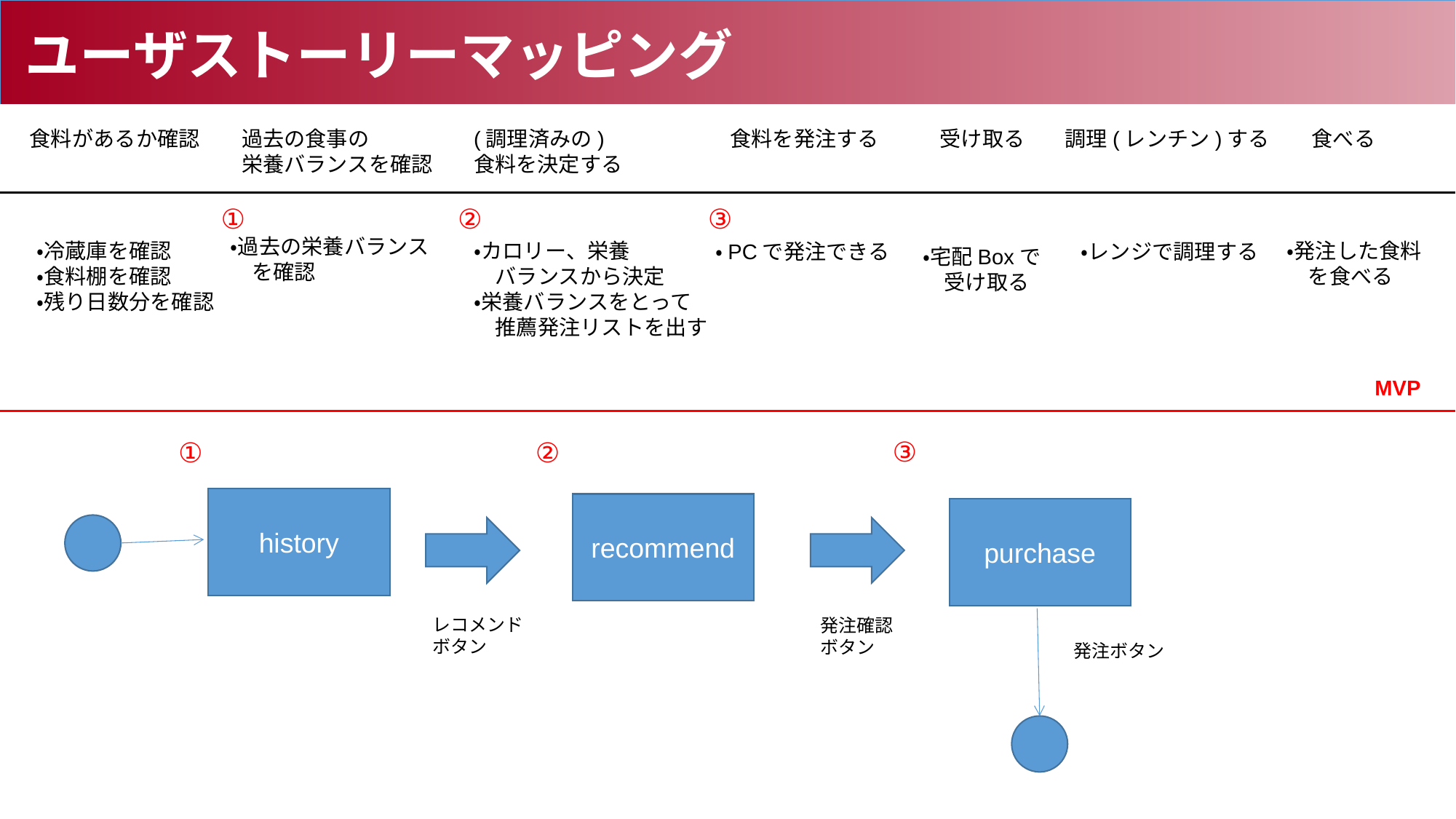

ユーザストーリーマッピング
受け取る
調理(レンチン)する
食べる
(調理済みの)
食料を決定する
食料を発注する
食料があるか確認
過去の食事の
栄養バランスを確認
①
②
③
・過去の栄養バランス
　を確認
・冷蔵庫を確認
・食料棚を確認
・残り日数分を確認
・発注した食料
　を食べる
・カロリー、栄養
　バランスから決定
・栄養バランスをとって
　推薦発注リストを出す
・レンジで調理する
・PCで発注できる
・宅配Boxで
　受け取る
MVP
③
①
②
history
recommend
purchase

レコメンド
ボタン
発注確認
ボタン
発注ボタン